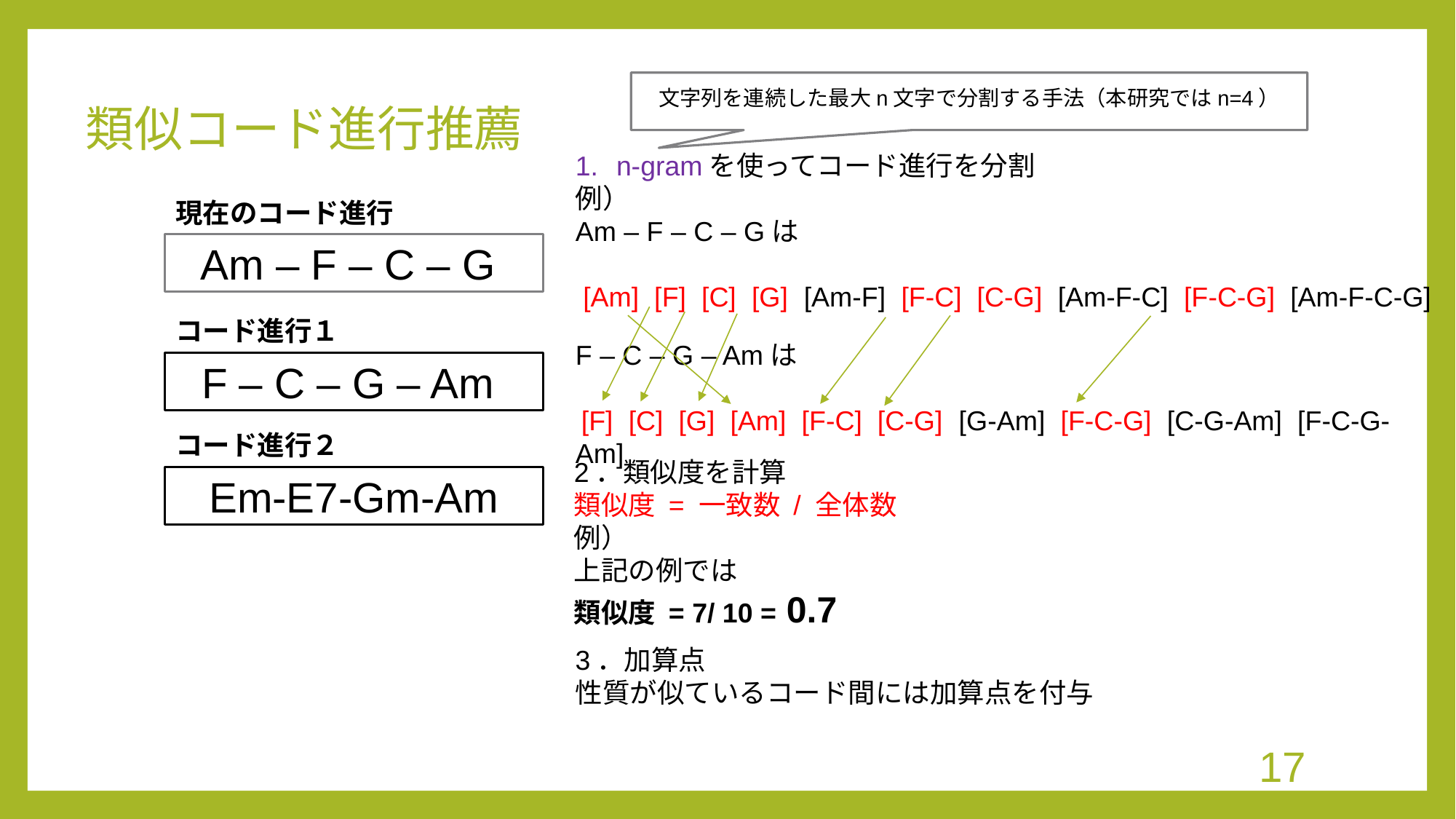

# 類似コード進行推薦

文字列を連続した最大n文字で分割する手法（本研究ではn=4）

n-gramを使ってコード進行を分割
例）
Am – F – C – Gは

 [Am]  [F]  [C]  [G]  [Am-F]  [F-C]  [C-G]  [Am-F-C]  [F-C-G]  [Am-F-C-G]

F – C – G – Amは

 [F]  [C]  [G]  [Am]  [F-C]  [C-G]  [G-Am]  [F-C-G]  [C-G-Am]  [F-C-G-Am]
現在のコード進行
Am – F – C – G
コード進行１
F – C – G – Am
コード進行２

2．類似度を計算
類似度 = 一致数 / 全体数
例）
上記の例では
類似度 = 7/ 10 = 0.7
Em-E7-Gm-Am
3．加算点
性質が似ているコード間には加算点を付与
17